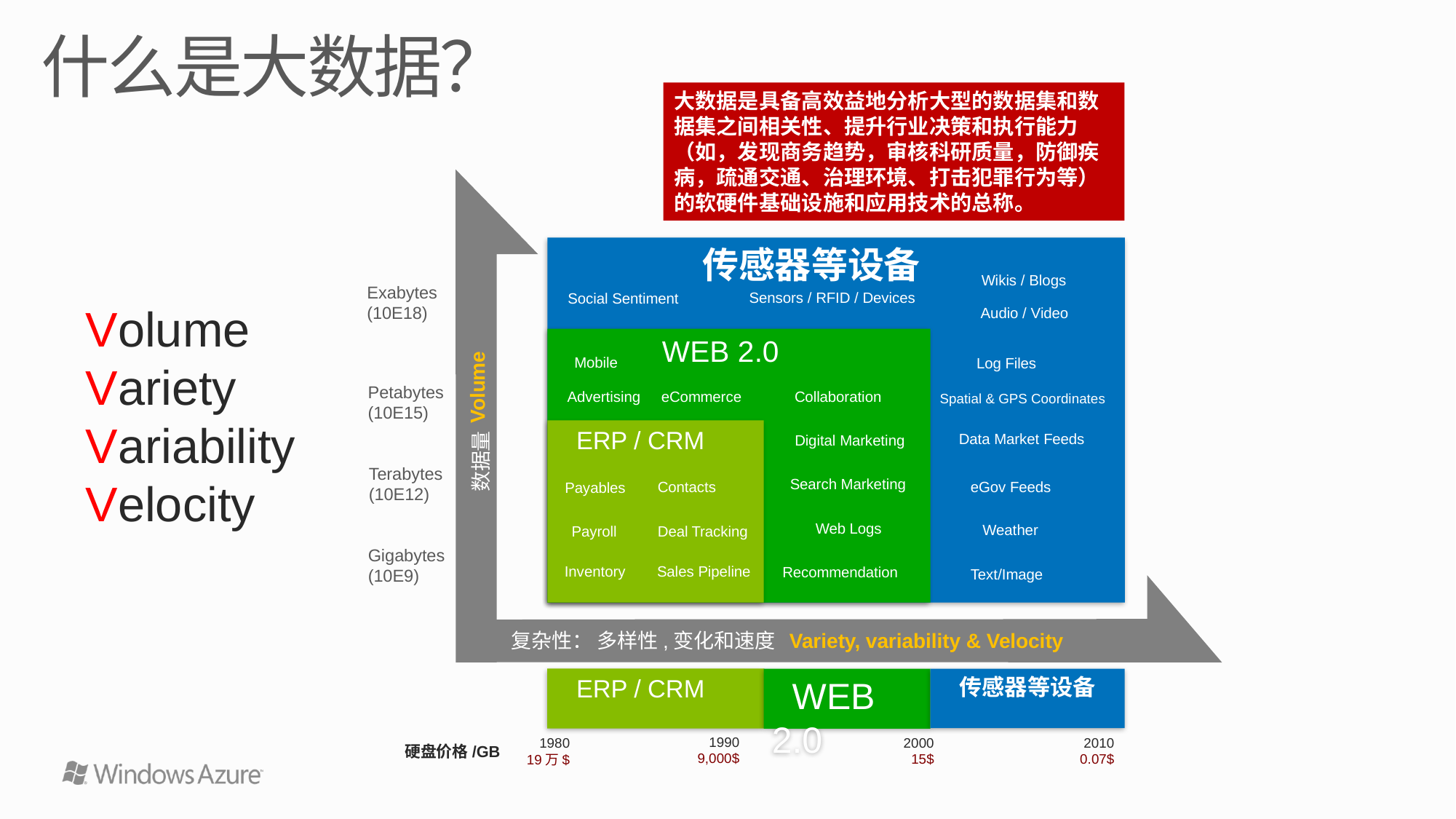

什么是大数据？
大数据是具备高效益地分析大型的数据集和数据集之间相关性、提升行业决策和执行能力（如，发现商务趋势，审核科研质量，防御疾病，疏通交通、治理环境、打击犯罪行为等）的软硬件基础设施和应用技术的总称。

Volume
数据量

复杂性： 多样性,变化和速度  Variety, variability & Velocity
Exabytes
(10E18)
Petabytes
(10E15)
Terabytes
(10E12)
Gigabytes
(10E9)
                      传感器等设备
Wikis / Blogs
Sensors / RFID / Devices
Social Sentiment
Audio / Video
Log Files
Spatial & GPS Coordinates
Data Market Feeds
eGov Feeds
Weather
Text/Image
             WEB 2.0
Mobile
Advertising
eCommerce
Collaboration
Digital Marketing
 Search Marketing
Web Logs
Recommendation
   ERP / CRM
Contacts
Payables
Payroll
Deal Tracking
Sales Pipeline
Inventory
   传感器等设备
   ERP / CRM
  WEB 2.0
1990
9,000$
2000
15$
2010
0.07$
1980
19万$
硬盘价格/GB
Volume
Variety
Variability
Velocity